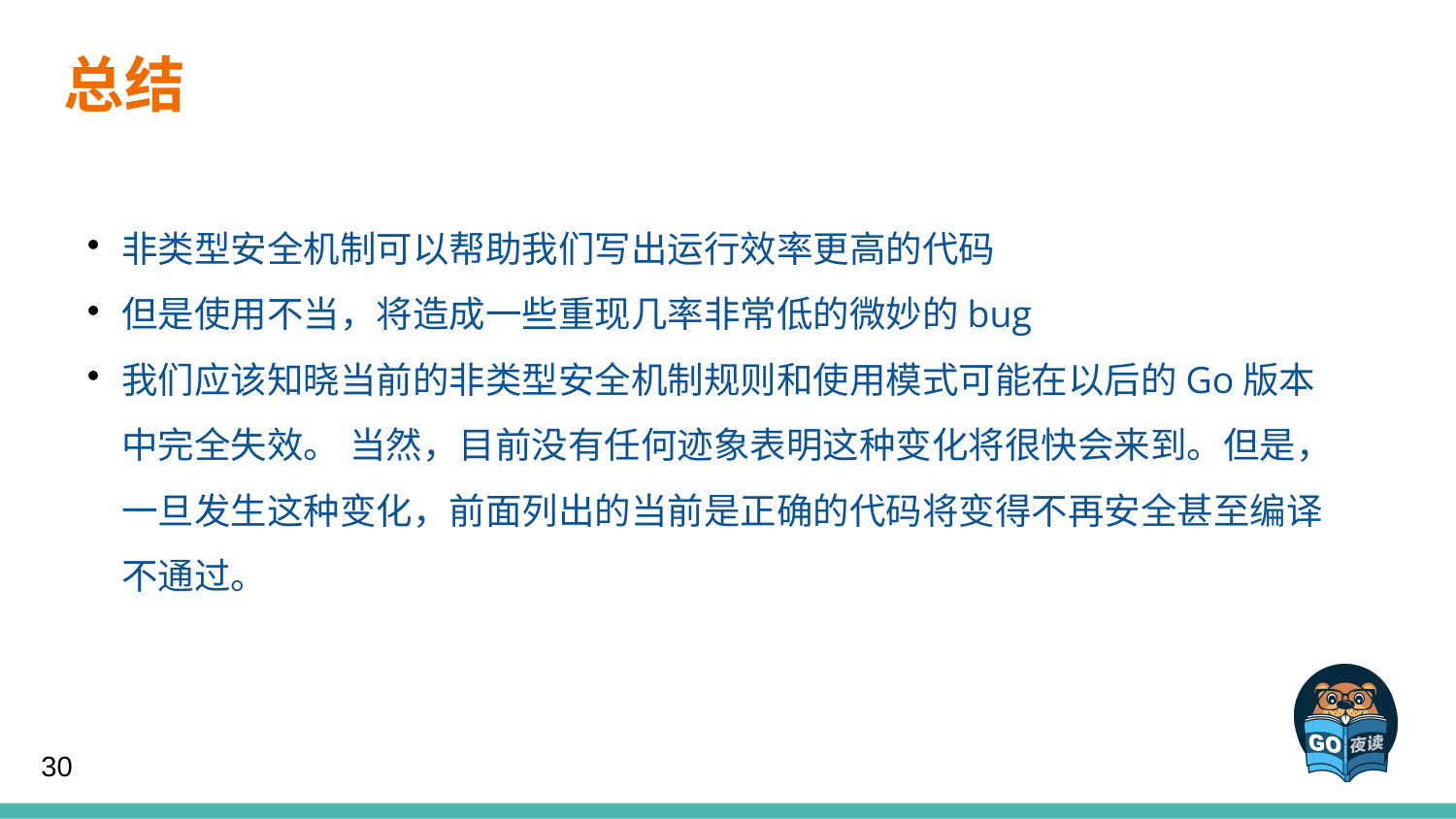

总结
非类型安全机制可以帮助我们写出运行效率更高的代码
但是使用不当，将造成一些重现几率非常低的微妙的bug
我们应该知晓当前的非类型安全机制规则和使用模式可能在以后的Go版本中完全失效。 当然，目前没有任何迹象表明这种变化将很快会来到。但是，一旦发生这种变化，前面列出的当前是正确的代码将变得不再安全甚至编译不通过。
30